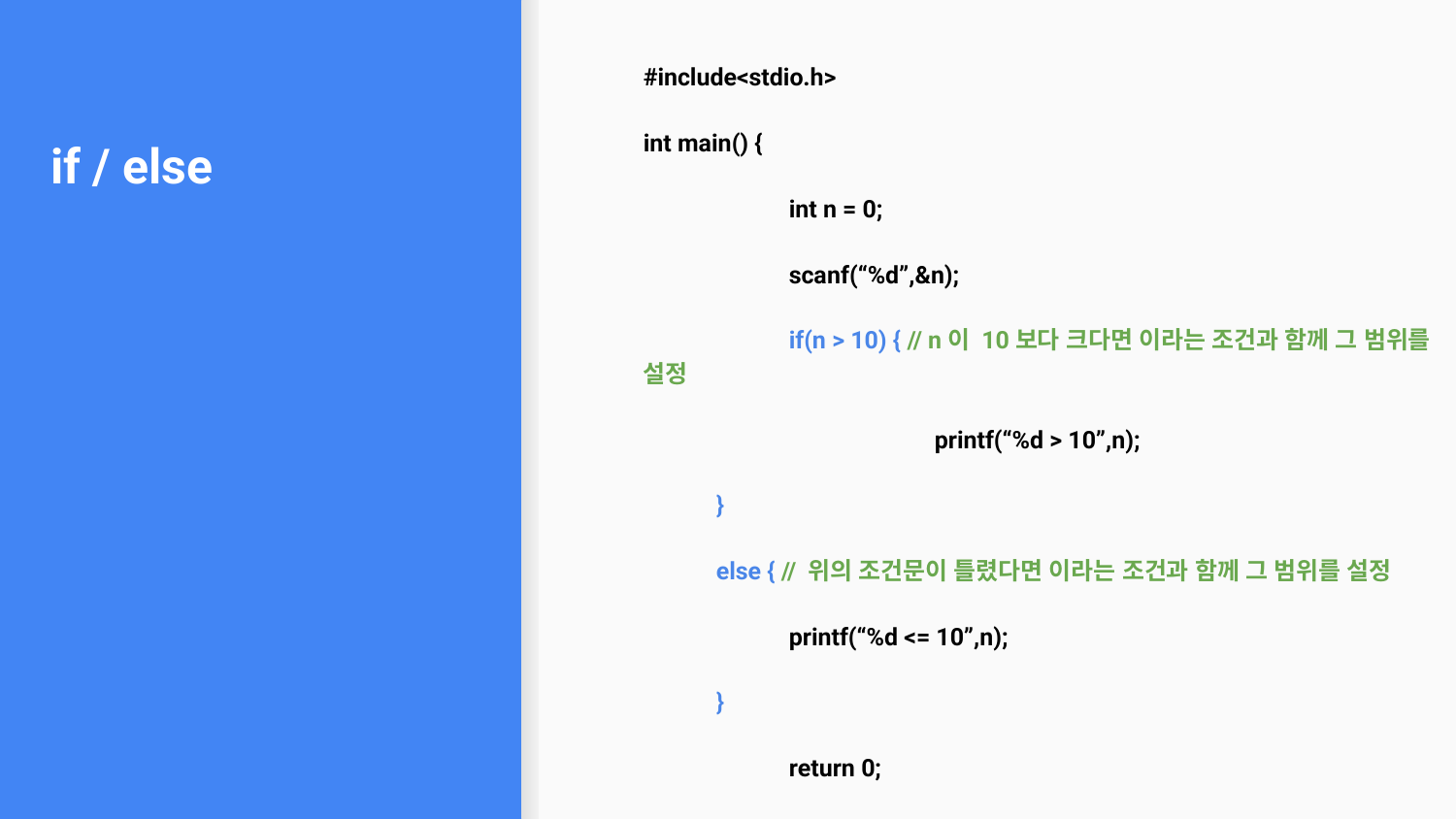

#include<stdio.h>
int main() {
	int n = 0;
	scanf(“%d”,&n);
	if(n > 10) { // n이 10보다 크다면 이라는 조건과 함께 그 범위를 설정
		printf(“%d > 10”,n);
}
else { // 위의 조건문이 틀렸다면 이라는 조건과 함께 그 범위를 설정
printf(“%d <= 10”,n);
}
	return 0;
}

# if / else